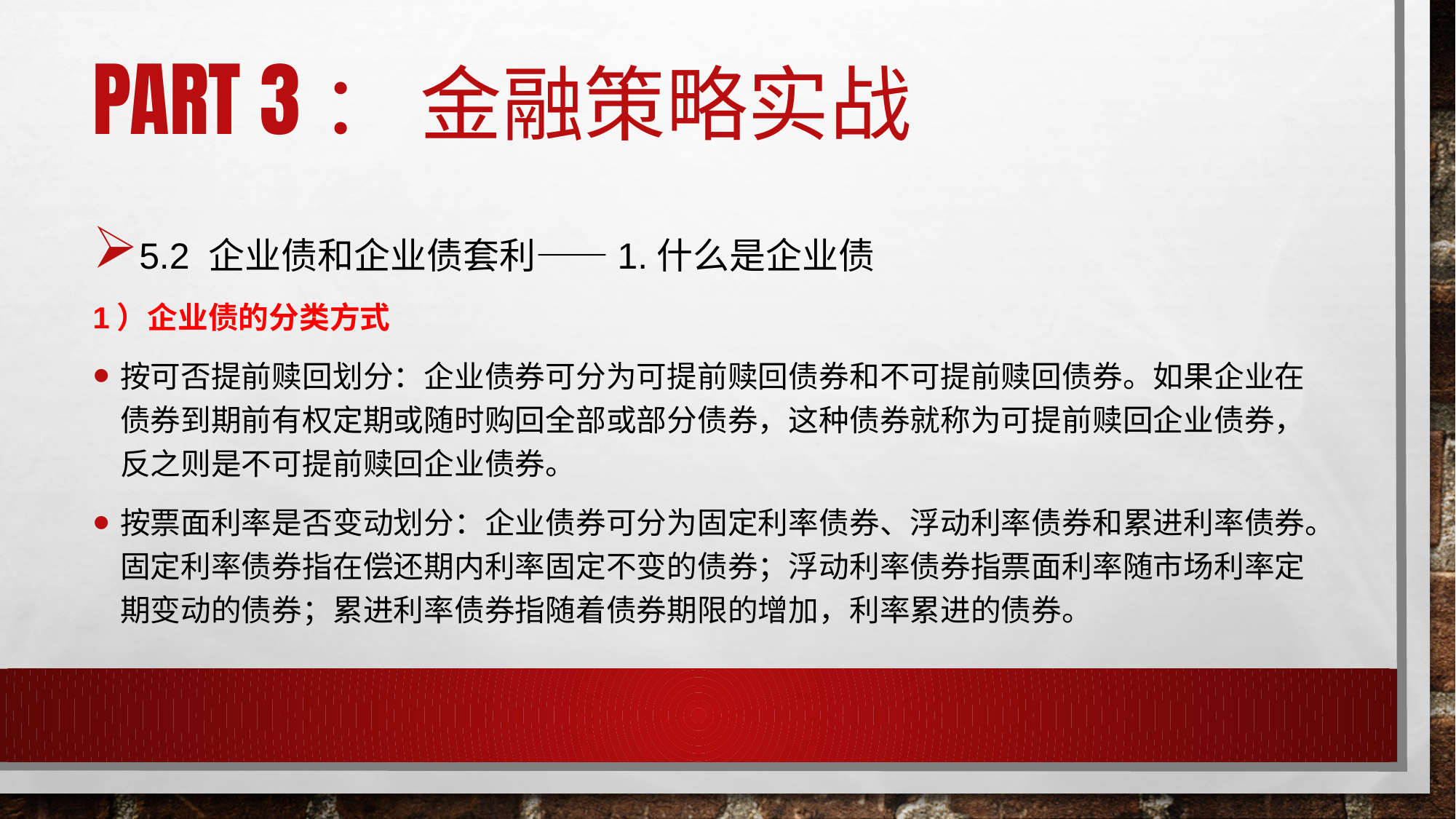

# Part 3： 金融策略实战
5.2 企业债和企业债套利——1.什么是企业债
1）企业债的分类方式
按可否提前赎回划分：企业债券可分为可提前赎回债券和不可提前赎回债券。如果企业在债券到期前有权定期或随时购回全部或部分债券，这种债券就称为可提前赎回企业债券，反之则是不可提前赎回企业债券。
按票面利率是否变动划分：企业债券可分为固定利率债券、浮动利率债券和累进利率债券。固定利率债券指在偿还期内利率固定不变的债券；浮动利率债券指票面利率随市场利率定期变动的债券；累进利率债券指随着债券期限的增加，利率累进的债券。